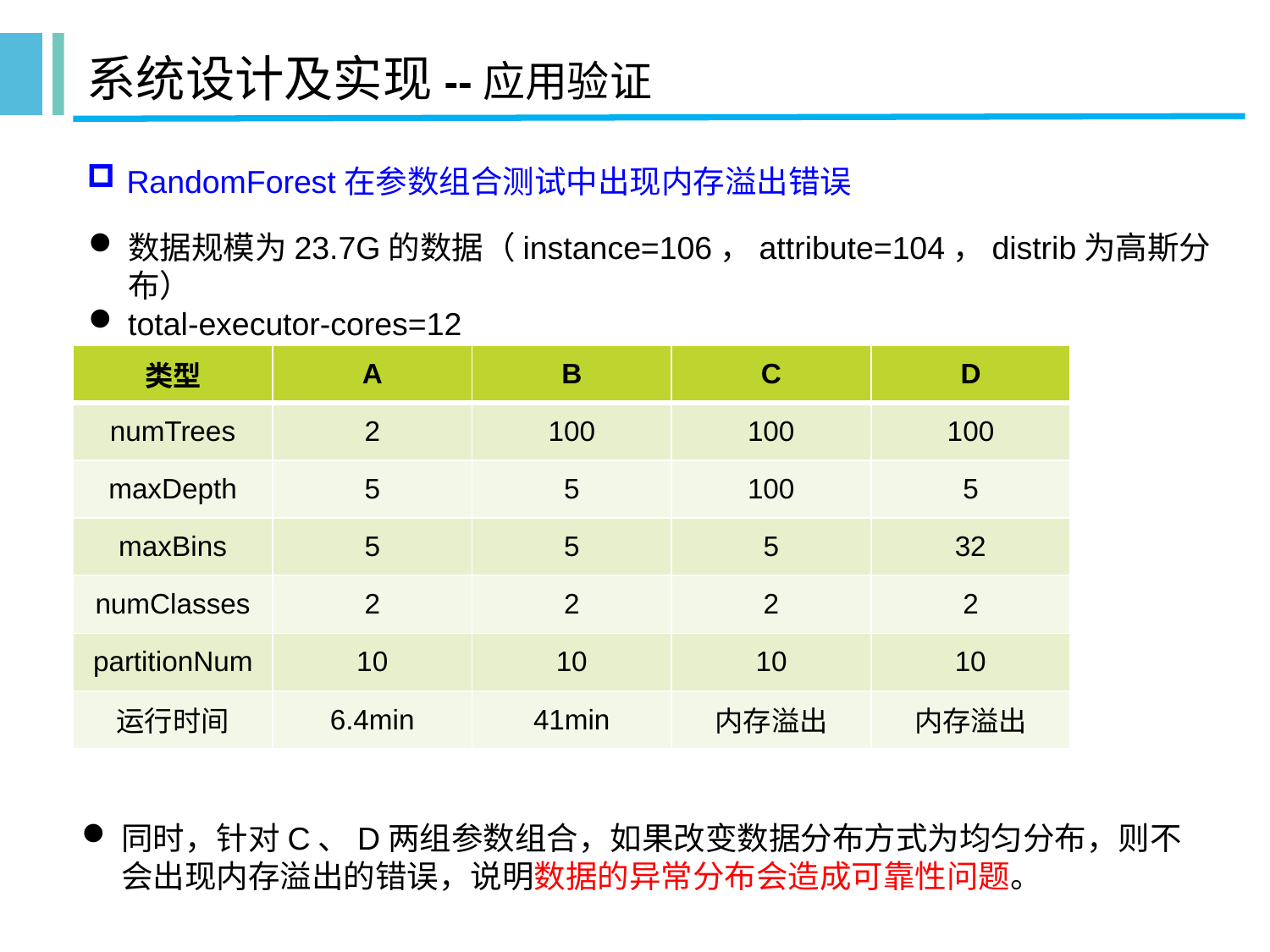

# 系统设计及实现--应用验证
RandomForest在参数组合测试中出现内存溢出错误
数据规模为23.7G的数据（instance=106，attribute=104，distrib为高斯分布）
total-executor-cores=12
| 类型 | A | B | C | D |
| --- | --- | --- | --- | --- |
| numTrees | 2 | 100 | 100 | 100 |
| maxDepth | 5 | 5 | 100 | 5 |
| maxBins | 5 | 5 | 5 | 32 |
| numClasses | 2 | 2 | 2 | 2 |
| partitionNum | 10 | 10 | 10 | 10 |
| 运行时间 | 6.4min | 41min | 内存溢出 | 内存溢出 |
同时，针对C、D两组参数组合，如果改变数据分布方式为均匀分布，则不会出现内存溢出的错误，说明数据的异常分布会造成可靠性问题。